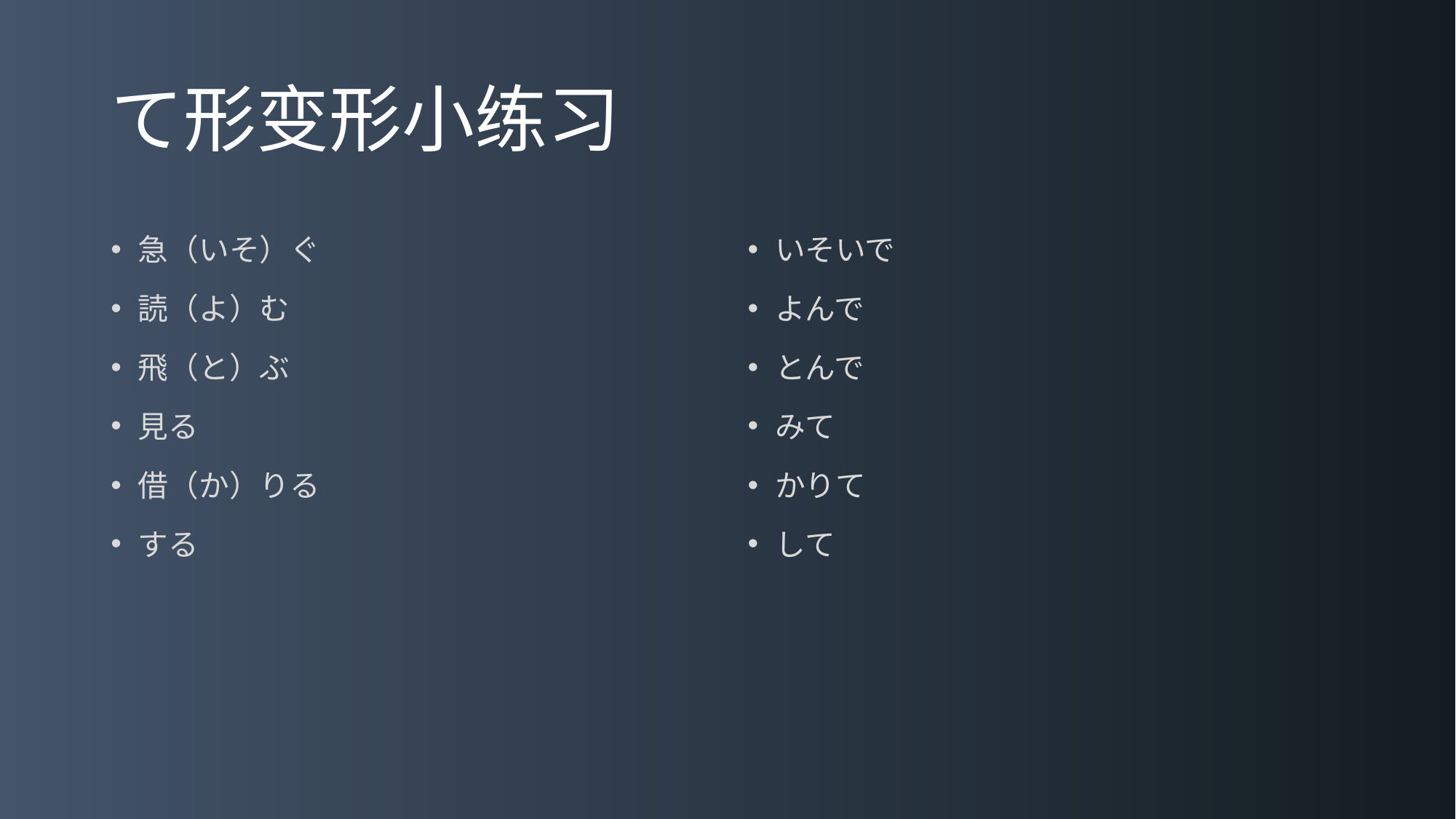

# て形变形小练习
急（いそ）ぐ
読（よ）む
飛（と）ぶ
見る
借（か）りる
する

いそいで
よんで
とんで
みて
かりて
して